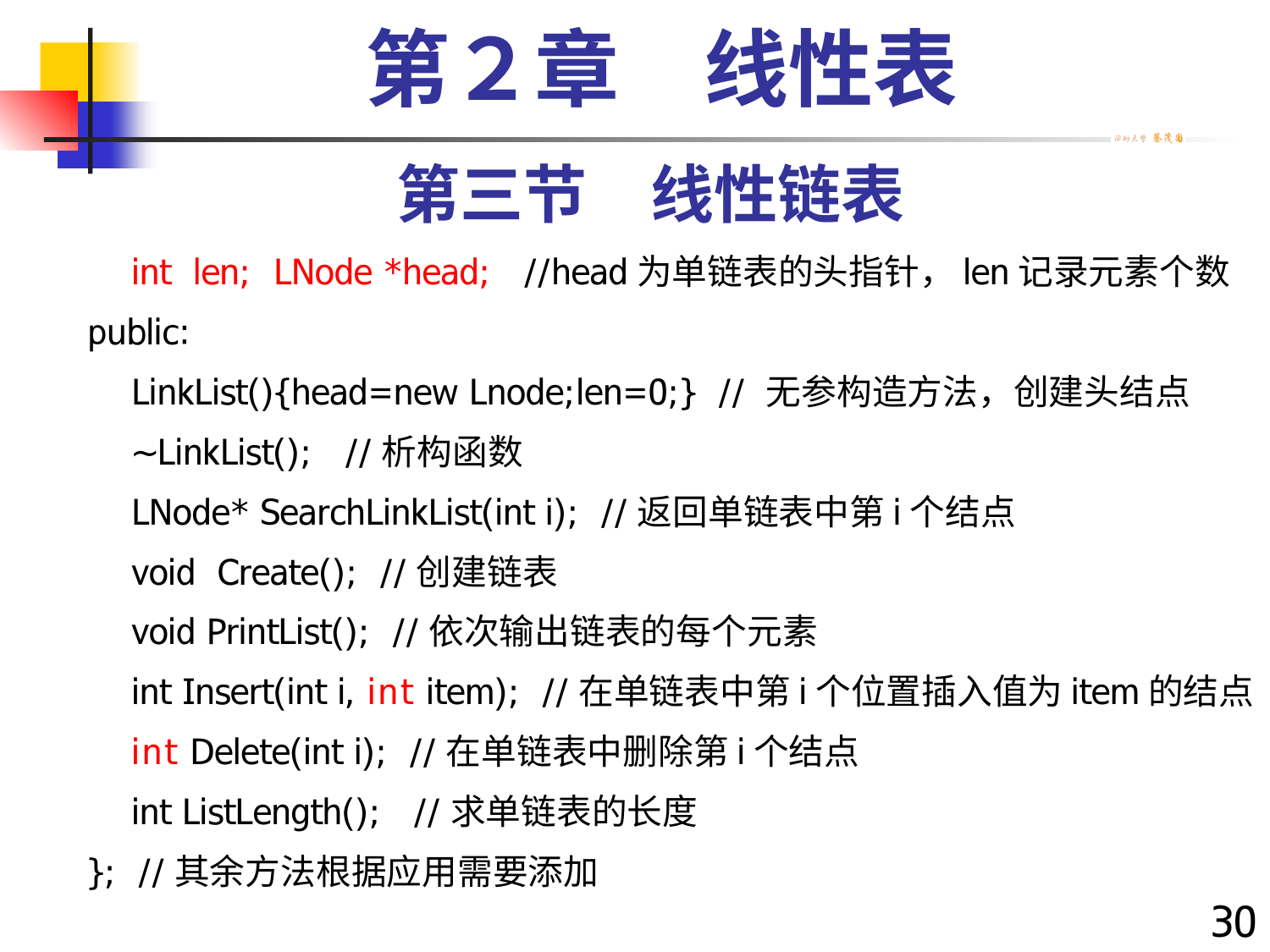

第２章　线性表
第三节　线性链表
    int  len;  LNode *head;   //head为单链表的头指针，len记录元素个数
public:
    LinkList(){head=new Lnode;len=0;}  // 无参构造方法，创建头结点
    ~LinkList();   //析构函数
    LNode* SearchLinkList(int i);  //返回单链表中第i个结点
    void  Create();  //创建链表
    void PrintList();  //依次输出链表的每个元素
    int Insert(int i, int item);  //在单链表中第i个位置插入值为item的结点
    int Delete(int i);  //在单链表中删除第i个结点
    int ListLength();   //求单链表的长度
};  //其余方法根据应用需要添加
30